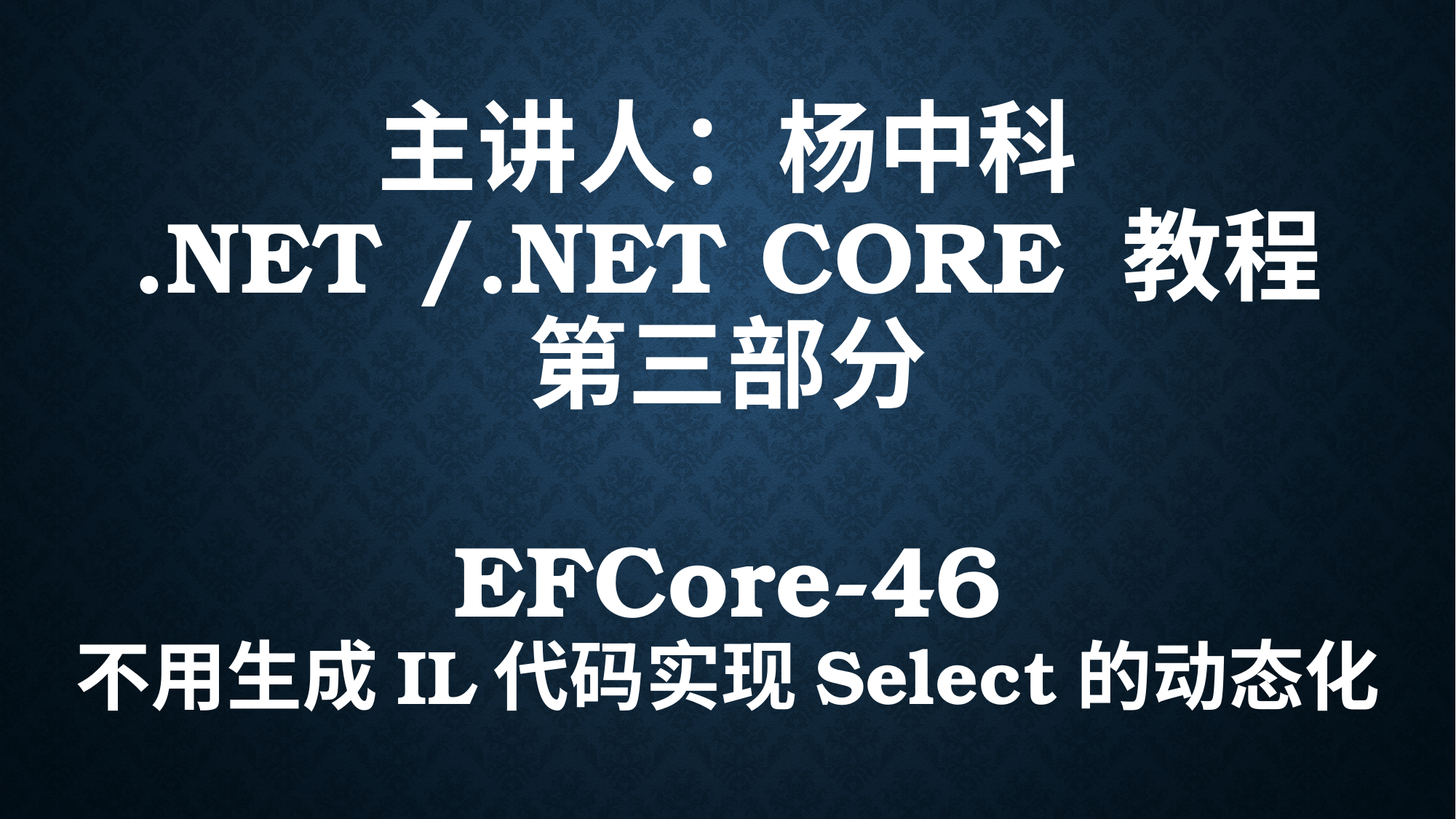

# 主讲人：杨中科 .NET /.NET Core 教程 第三部分 EFCore-46 不用生成IL代码实现Select的动态化